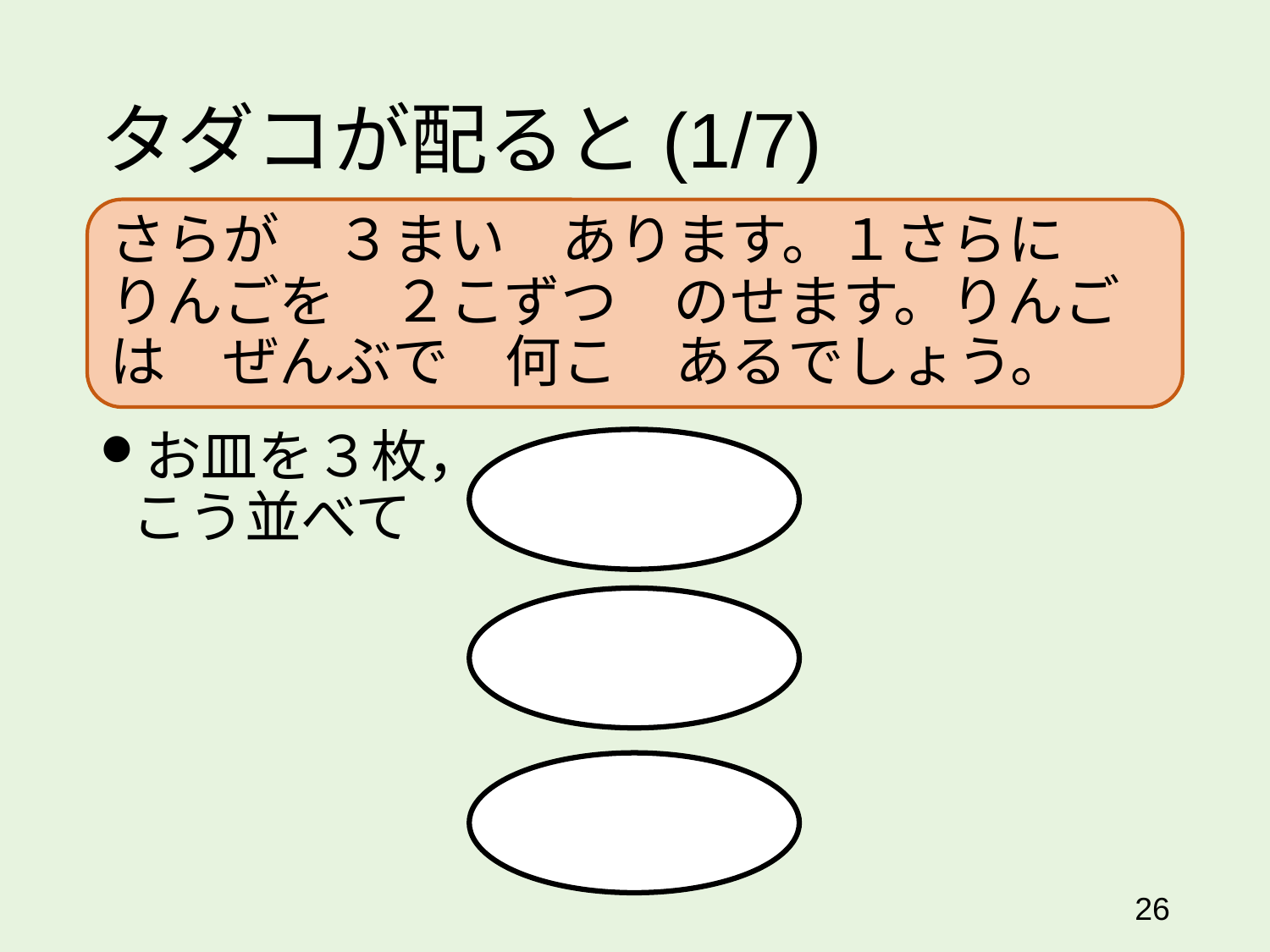

# タダコが配ると(1/7)
さらが　３まい　あります。１さらに　りんごを　２こずつ　のせます。りんごは　ぜんぶで　何こ　あるでしょう。
お皿を３枚，
こう並べて

26